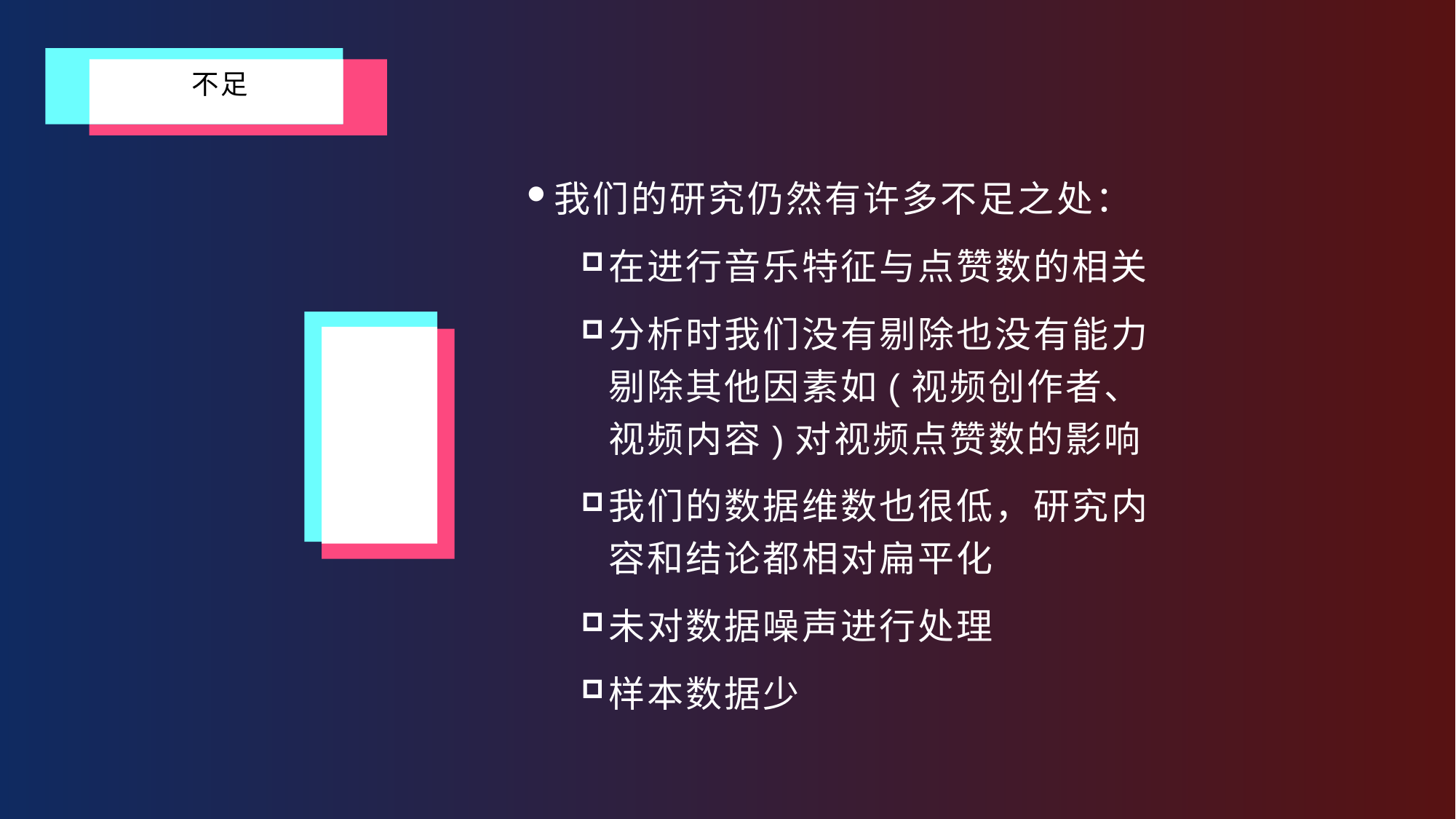

不足
我们的研究仍然有许多不足之处：
在进行音乐特征与点赞数的相关
分析时我们没有剔除也没有能力剔除其他因素如(视频创作者、视频内容)对视频点赞数的影响
我们的数据维数也很低，研究内容和结论都相对扁平化
未对数据噪声进行处理
样本数据少